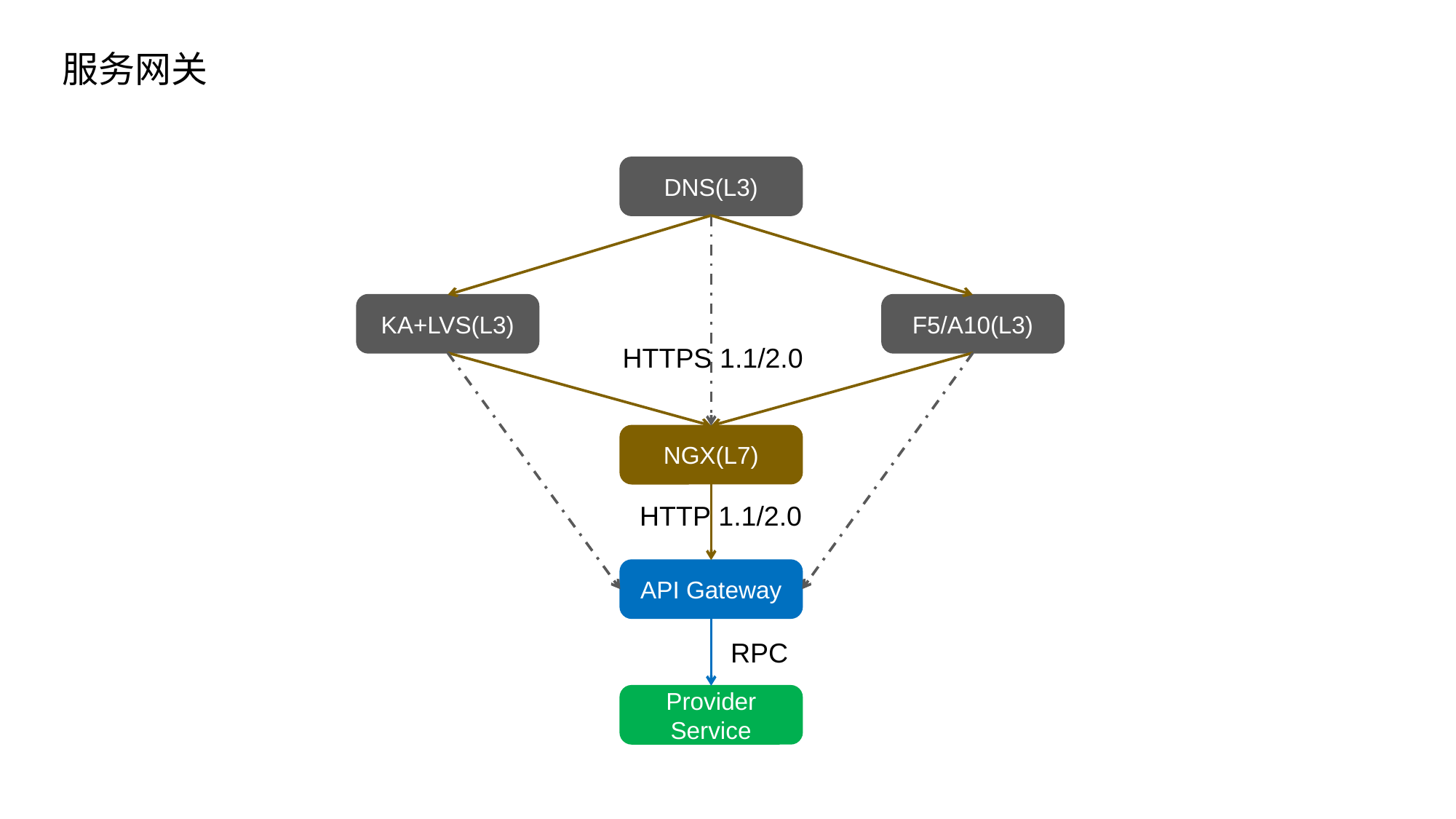

# 服务网关
DNS(L3)
KA+LVS(L3)
F5/A10(L3)
HTTPS 1.1/2.0
NGX(L7)
HTTP 1.1/2.0
API Gateway
RPC
Provider
Service